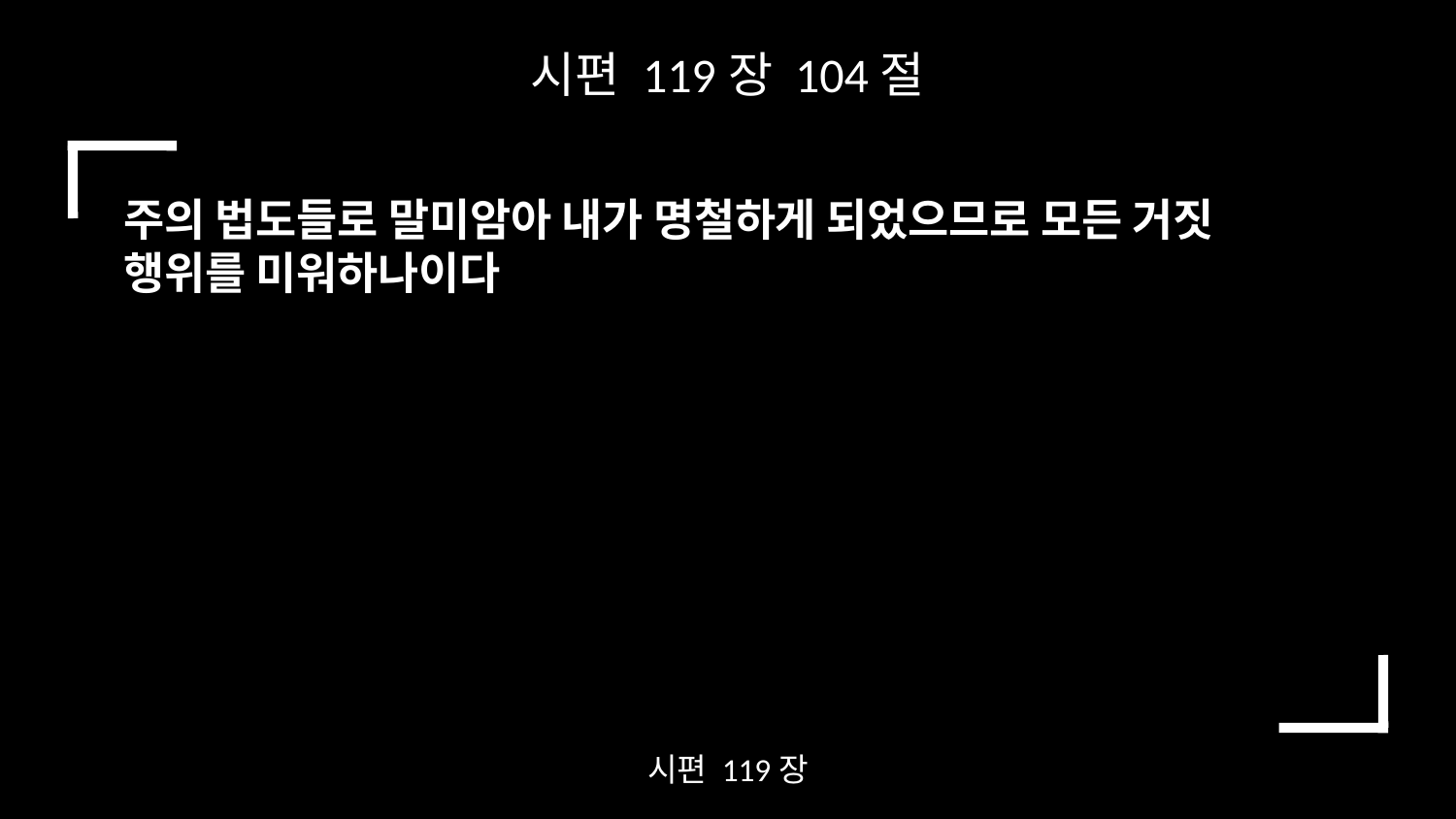

시편 119장 104절

주의 법도들로 말미암아 내가 명철하게 되었으므로 모든 거짓 행위를 미워하나이다

시편 119장